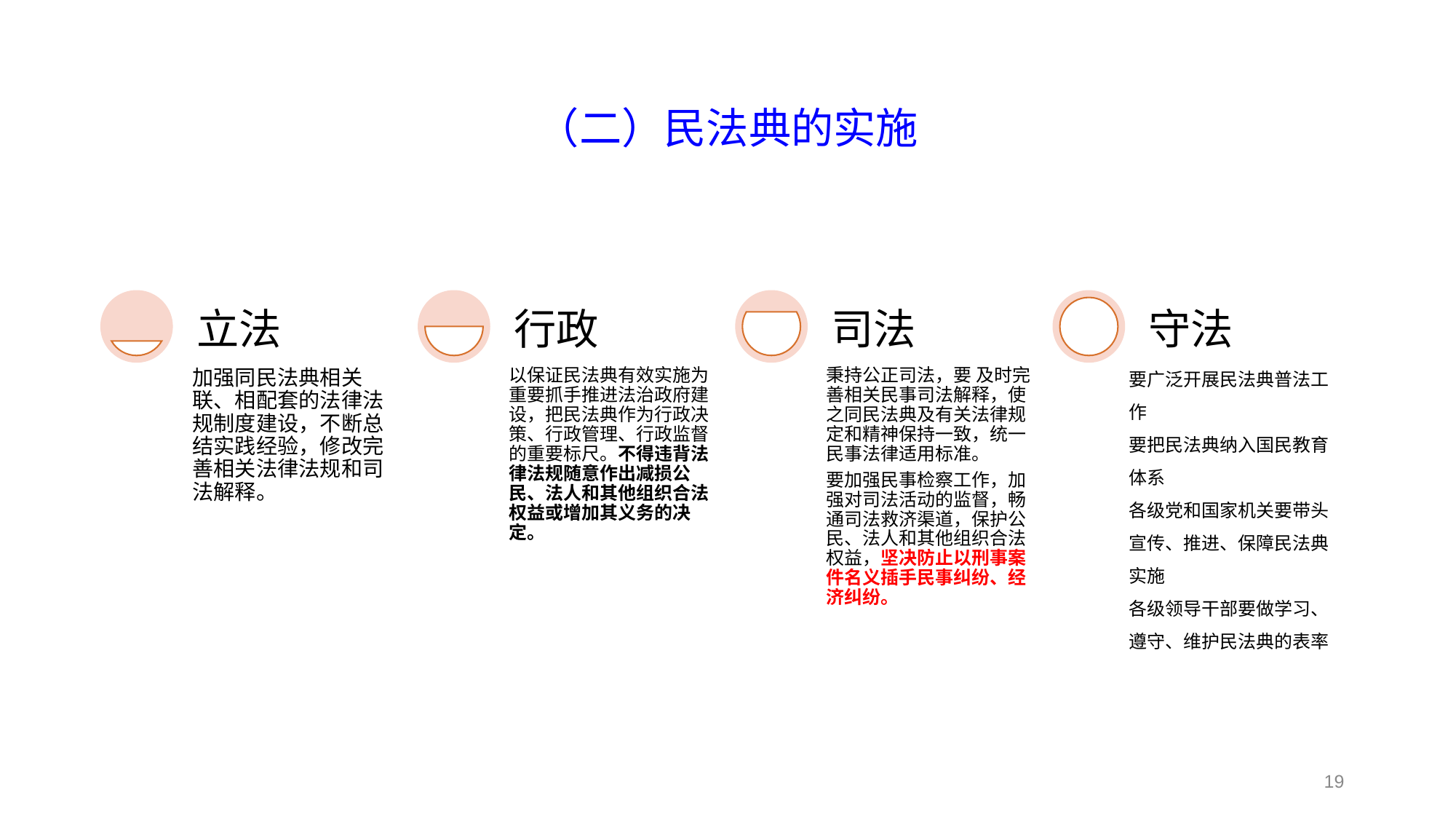

# （二）民法典的实施
加强同民法典相关联、相配套的法律法规制度建设，不断总结实践经验，修改完善相关法律法规和司法解释。
立法
以保证民法典有效实施为重要抓手推进法治政府建设，把民法典作为行政决策、行政管理、行政监督的重要标尺。不得违背法律法规随意作出减损公民、法人和其他组织合法权益或增加其义务的决定。
行政
秉持公正司法，要 及时完善相关民事司法解释，使之同民法典及有关法律规定和精神保持一致，统一民事法律适用标准。
要加强民事检察工作，加强对司法活动的监督，畅通司法救济渠道，保护公民、法人和其他组织合法权益，坚决防止以刑事案件名义插手民事纠纷、经济纠纷。
司法
守法
要广泛开展民法典普法工作
要把民法典纳入国民教育体系
各级党和国家机关要带头宣传、推进、保障民法典实施
各级领导干部要做学习、遵守、维护民法典的表率
19